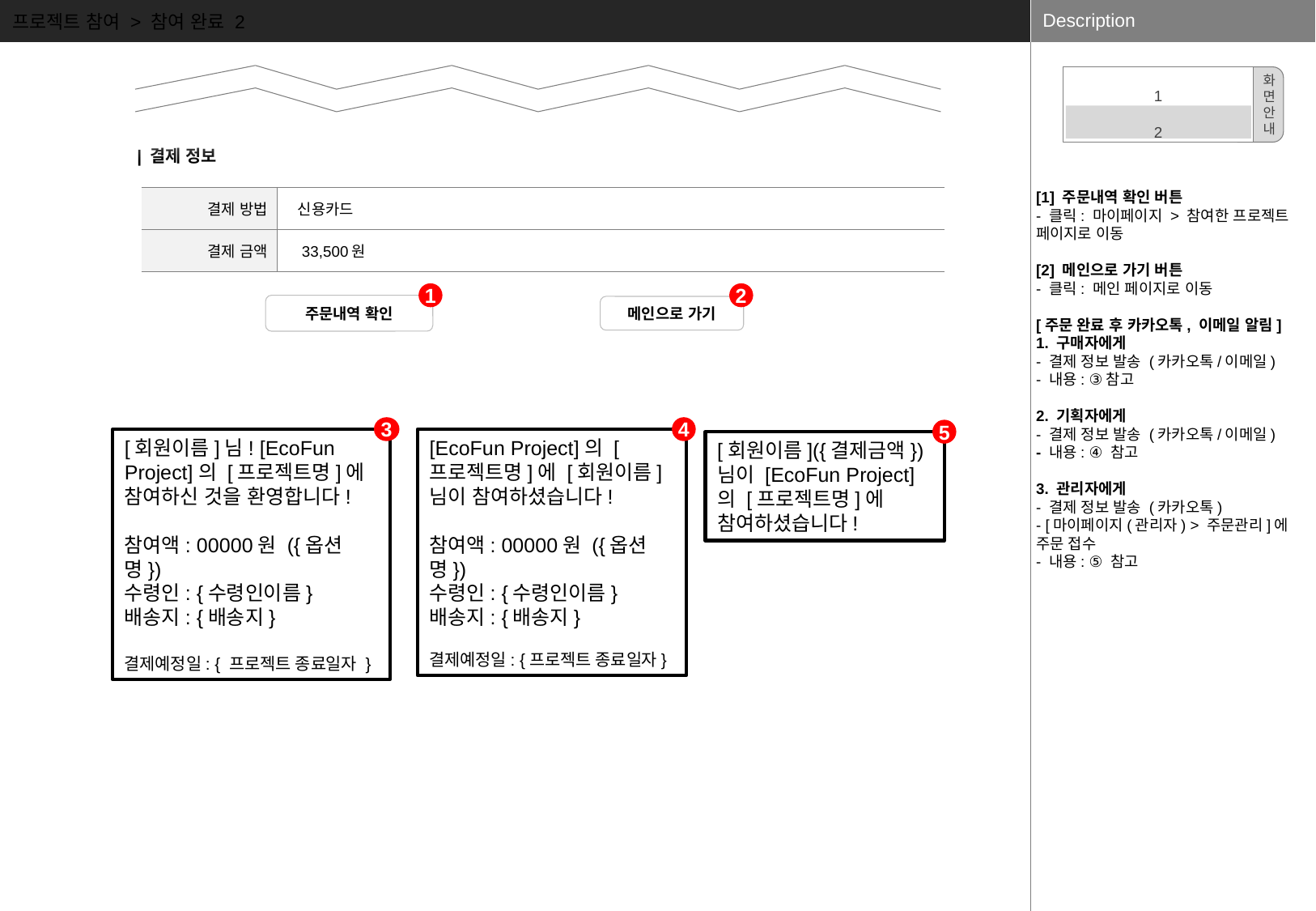

프로젝트 참여 > 참여 완료 2

[1] 주문내역 확인 버튼
- 클릭: 마이페이지 > 참여한 프로젝트  페이지로 이동

[2] 메인으로 가기 버튼
- 클릭: 메인 페이지로 이동

[주문 완료 후 카카오톡, 이메일 알림]
1. 구매자에게
- 결제 정보 발송 (카카오톡/이메일)
- 내용: ③참고

2. 기획자에게
- 결제 정보 발송 (카카오톡/이메일)
- 내용: ④ 참고

3. 관리자에게
- 결제 정보 발송 (카카오톡)
- [마이페이지(관리자) > 주문관리]에 주문 접수
- 내용: ⑤ 참고
1
2
화
면
안
내

| 결제 정보
| 결제 방법 | 신용카드 |
| --- | --- |
| 결제 금액 | 33,500원 |
1
2
주문내역 확인
메인으로 가기
3
4
5
[회원이름]님! [EcoFun Project]의 [프로젝트명]에 참여하신 것을 환영합니다!

참여액: 00000원 ({옵션명})
수령인: {수령인이름}
배송지: {배송지}

결제예정일: { 프로젝트 종료일자 }
[EcoFun Project]의 [프로젝트명]에 [회원이름]님이 참여하셨습니다!

참여액: 00000원 ({옵션명})
수령인: {수령인이름}
배송지: {배송지}

결제예정일: {프로젝트 종료일자}
[회원이름]({결제금액})님이 [EcoFun Project]의 [프로젝트명]에 참여하셨습니다!